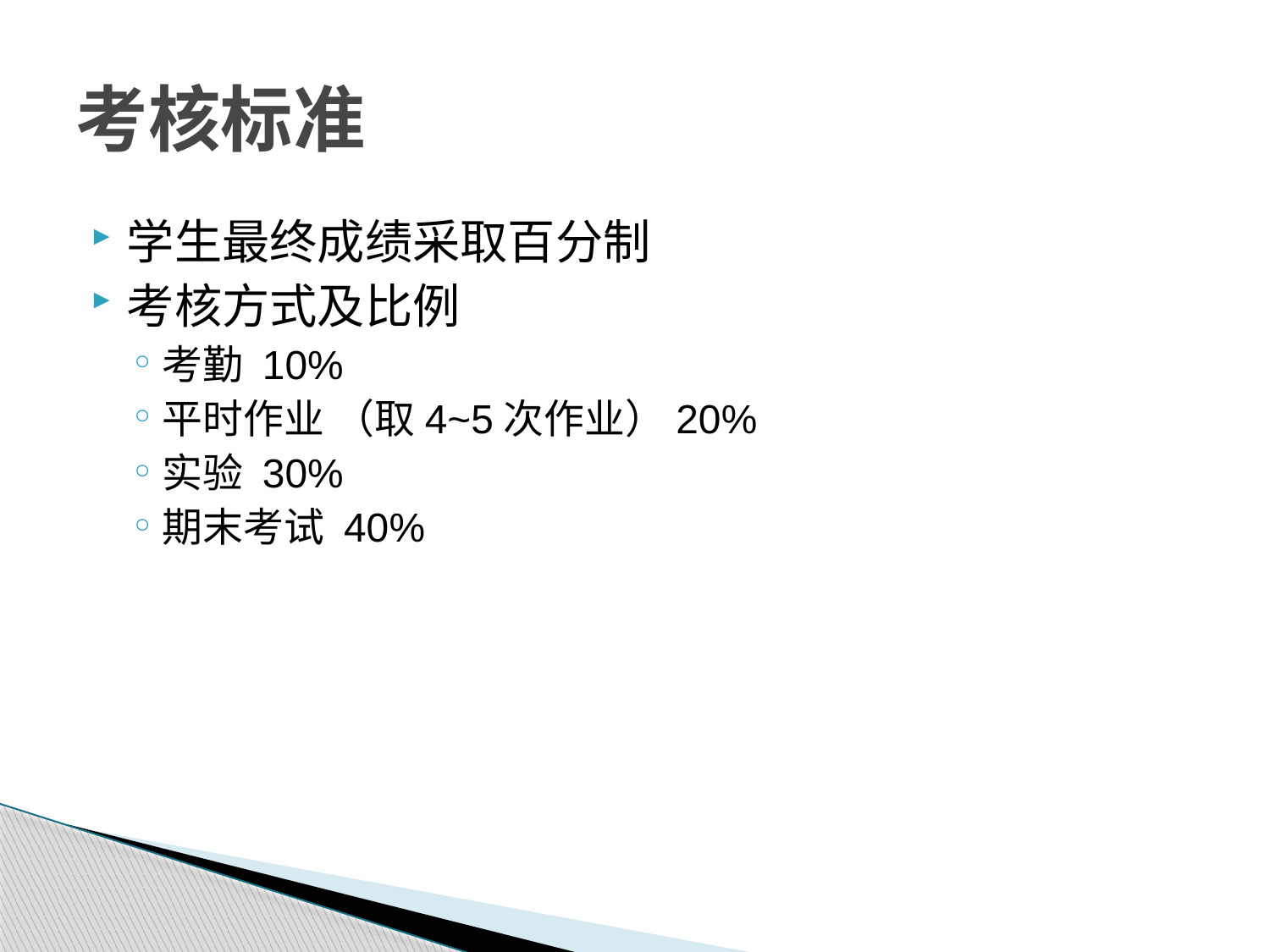

# 考核标准
学生最终成绩采取百分制
考核方式及比例
考勤 10%
平时作业 （取4~5次作业）20%
实验 30%
期末考试 40%